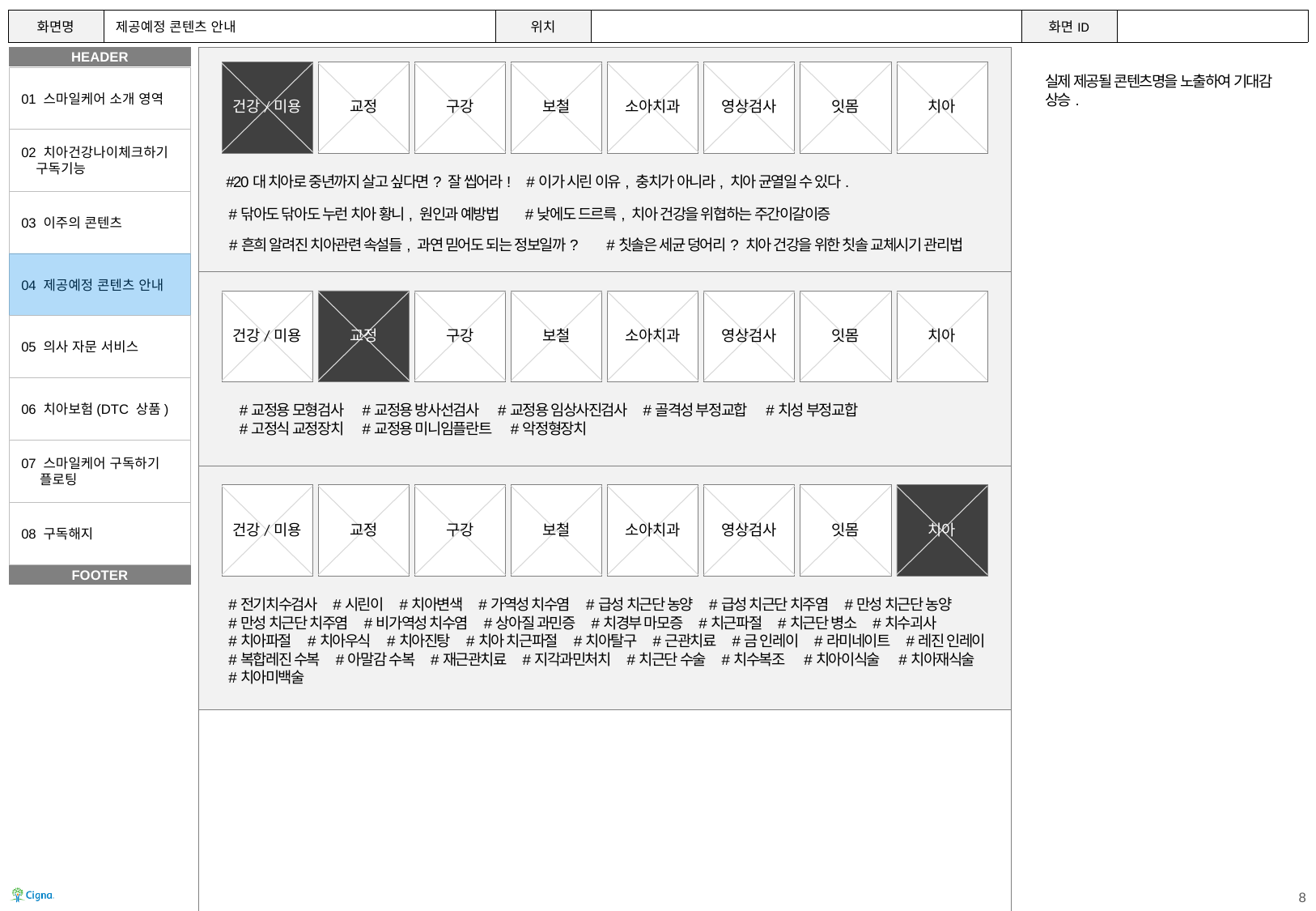

| 화면명 | 제공예정 콘텐츠 안내 | 위치 |  | 화면ID |  |
| --- | --- | --- | --- | --- | --- |
HEADER

건강/미용

교정

구강

보철

소아치과

영상검사

잇몸

치아
실제 제공될 콘텐츠명을 노출하여 기대감
상승.

01 스마일케어 소개 영역

02 치아건강나이체크하기
   구독기능
#20대 치아로 중년까지 살고 싶다면? 잘 씹어라!
#이가 시린 이유, 충치가 아니라, 치아 균열일 수 있다.
03 이주의 콘텐츠
#닦아도 닦아도 누런 치아 황니, 원인과 예방법
#낮에도 드르륵, 치아 건강을 위협하는 주간이갈이증
#흔희 알려진 치아관련 속설들, 과연 믿어도 되는 정보일까?
#칫솔은 세균 덩어리? 치아 건강을 위한 칫솔 교체시기 관리법

04 제공예정 콘텐츠 안내

건강/미용

교정

구강

보철

소아치과

영상검사

잇몸

치아
05 의사 자문 서비스
06 치아보험(DTC 상품)
#교정용 모형검사     #교정용 방사선검사     #교정용 임상사진검사    #골격성 부정교합     #치성 부정교합
#고정식 교정장치     #교정용 미니임플란트     #악정형장치
07 스마일케어 구독하기
    플로팅

건강/미용

교정

구강

보철

소아치과

영상검사

잇몸

치아
08 구독해지
FOOTER
#전기치수검사    #시린이    #치아변색    #가역성 치수염    #급성 치근단 농양    #급성 치근단 치주염    #만성 치근단 농양
#만성 치근단 치주염    #비가역성 치수염    #상아질 과민증    #치경부 마모증    #치근파절    #치근단 병소    #치수괴사
#치아파절    #치아우식    #치아진탕    #치아 치근파절    #치아탈구    #근관치료    #금 인레이    #라미네이트    #레진 인레이
#복합레진 수복    #아말감 수복    #재근관치료    #지각과민처치    #치근단 수술    #치수복조     #치아이식술     #치아재식술
#치아미백술